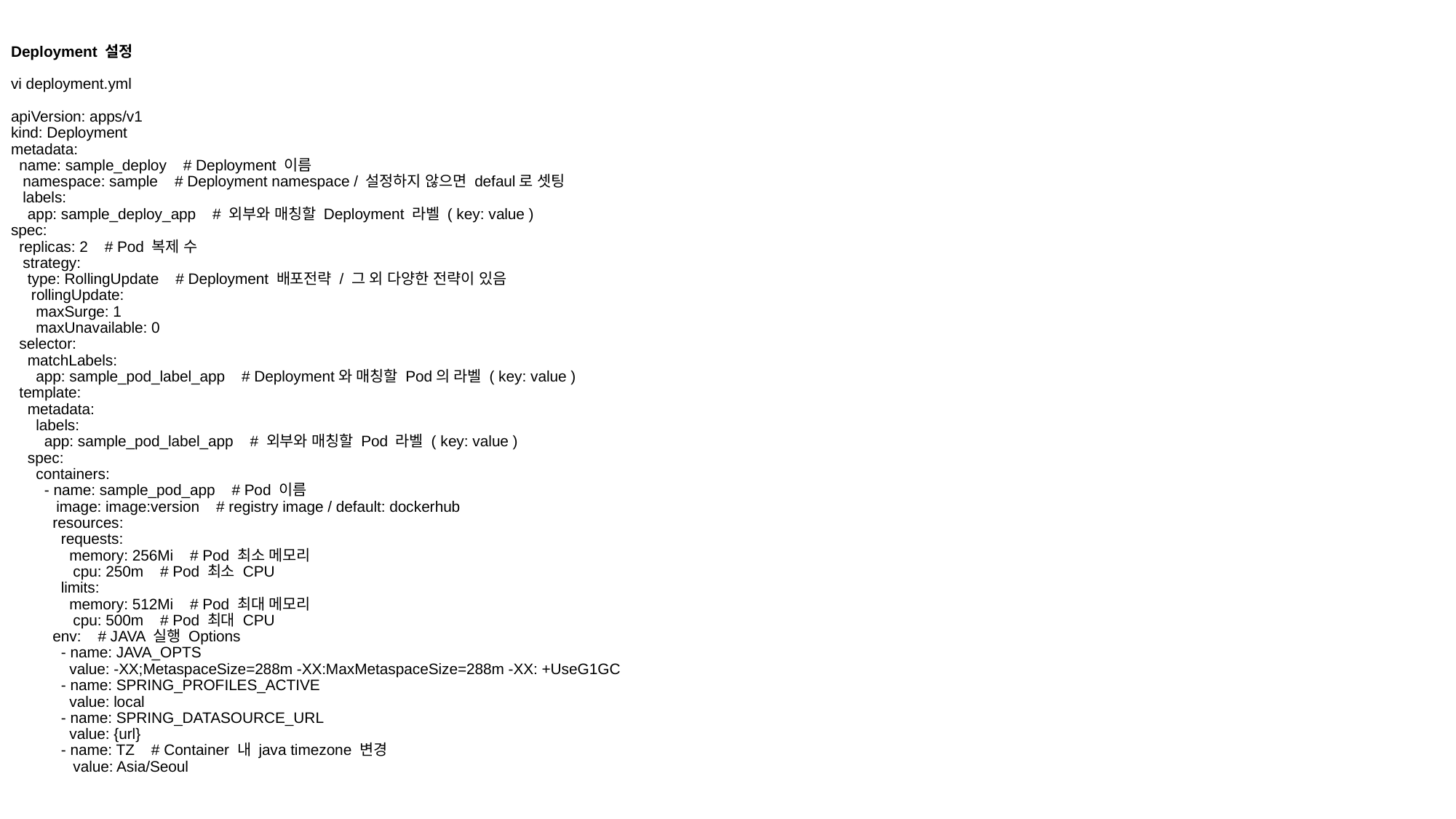

# Deployment 설정 vi deployment.yml apiVersion: apps/v1 kind: Deployment metadata: name: sample_deploy    # Deployment 이름 namespace: sample    # Deployment namespace / 설정하지 않으면 defaul로 셋팅 labels: app: sample_deploy_app    # 외부와 매칭할 Deployment 라벨 ( key: value ) spec: replicas: 2    # Pod 복제 수 strategy: type: RollingUpdate    # Deployment 배포전략 / 그 외 다양한 전략이 있음 rollingUpdate: maxSurge: 1 maxUnavailable: 0 selector: matchLabels: app: sample_pod_label_app    # Deployment와 매칭할 Pod의 라벨 ( key: value ) template: metadata: labels: app: sample_pod_label_app    # 외부와 매칭할 Pod 라벨 ( key: value ) spec: containers: - name: sample_pod_app    # Pod 이름 image: image:version    # registry image / default: dockerhub resources: requests: memory: 256Mi    # Pod 최소 메모리 cpu: 250m    # Pod 최소 CPU limits: memory: 512Mi    # Pod 최대 메모리 cpu: 500m    # Pod 최대 CPU env:    # JAVA 실행 Options - name: JAVA_OPTS value: -XX;MetaspaceSize=288m -XX:MaxMetaspaceSize=288m -XX: +UseG1GC - name: SPRING_PROFILES_ACTIVE value: local - name: SPRING_DATASOURCE_URL value: {url} - name: TZ    # Container 내 java timezone 변경 value: Asia/Seoul